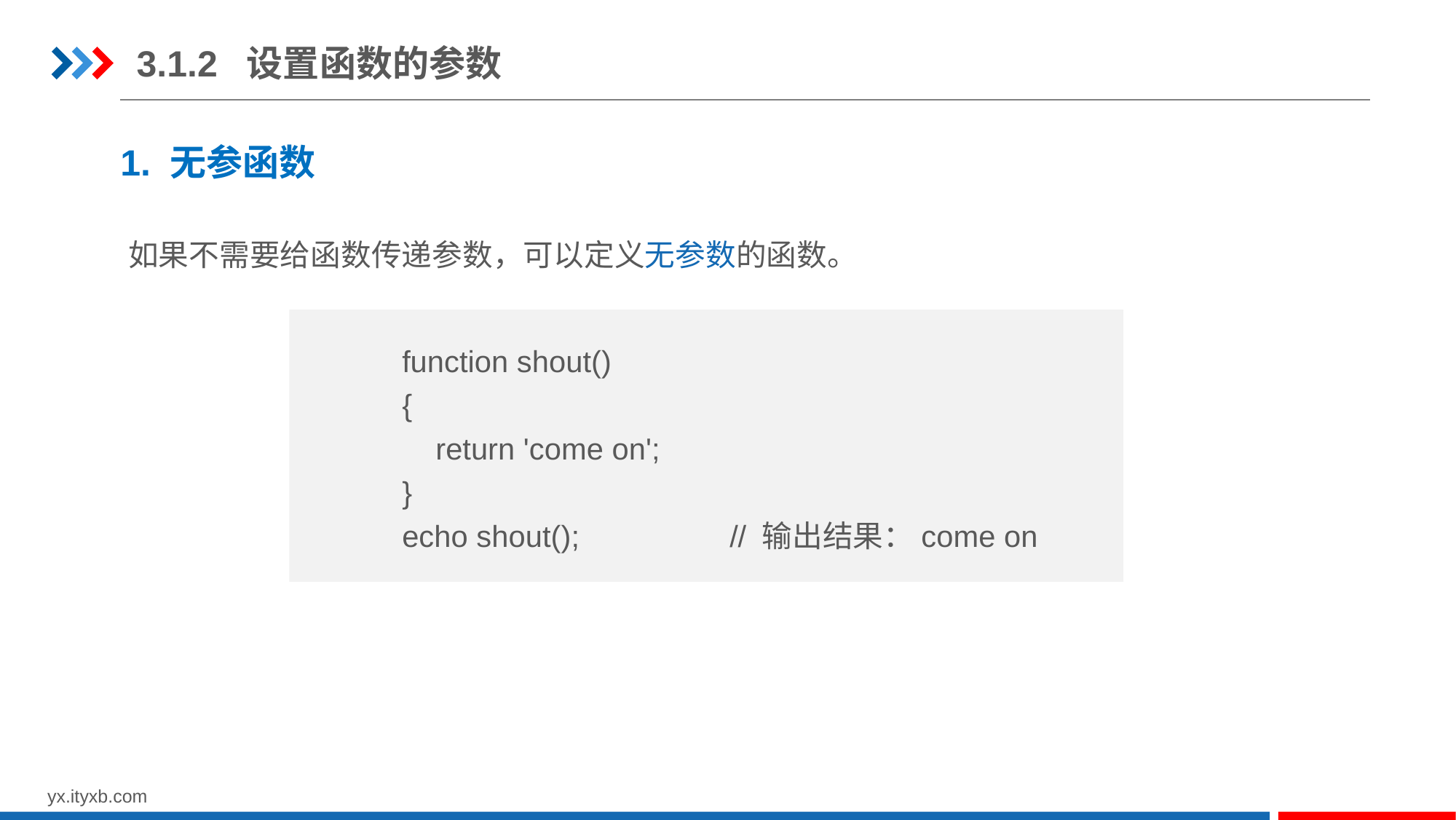

3.1.2  设置函数的参数
1. 无参函数
如果不需要给函数传递参数，可以定义无参数的函数。

function shout()
{
    return 'come on';
}
echo shout();		// 输出结果：come on